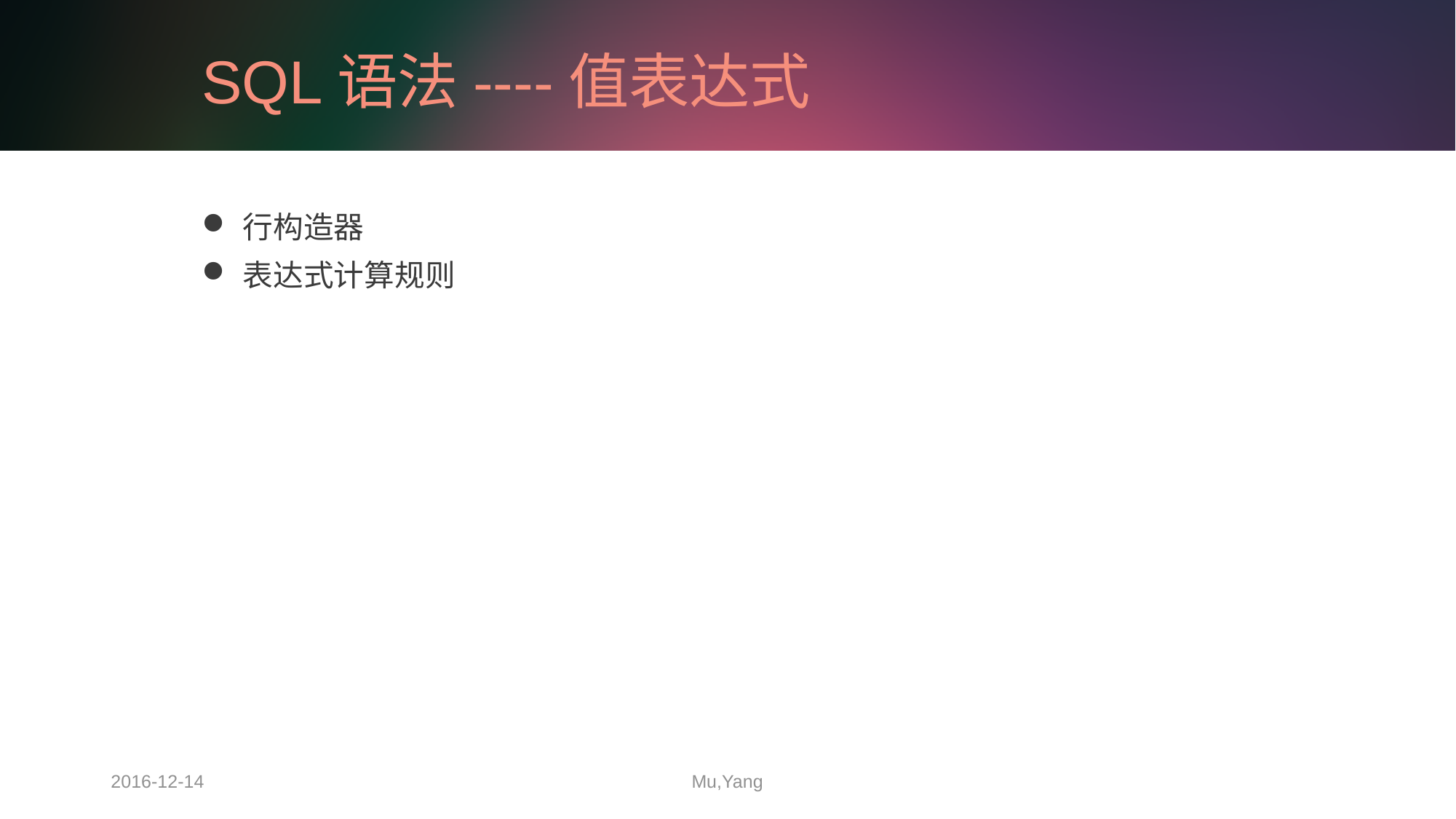

# SQL语法----值表达式
行构造器
表达式计算规则
2016-12-14
Mu,Yang
52